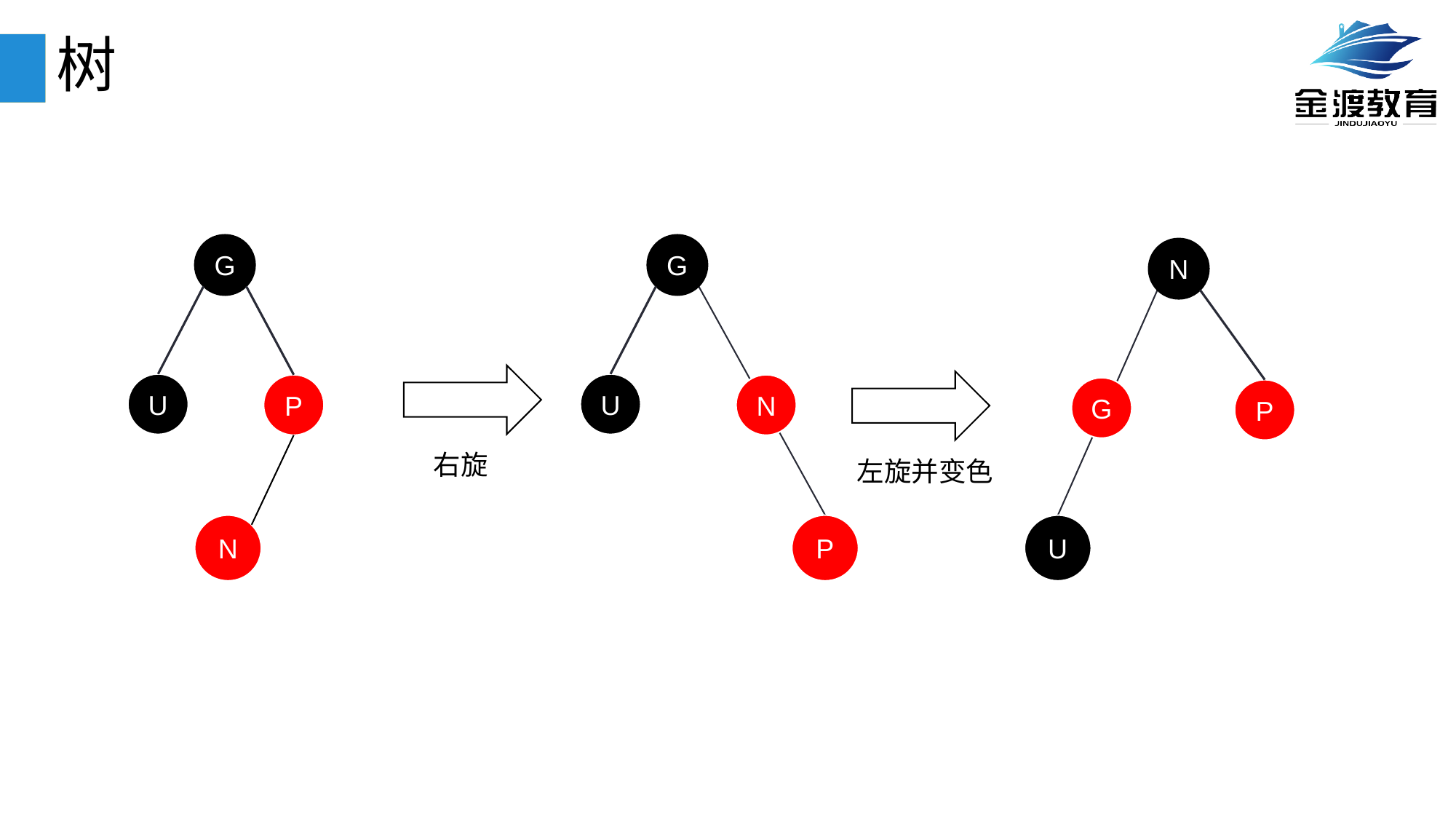

# 树
G
G
N

U
U
P
N
G
P
右旋
左旋并变色
N
P
U